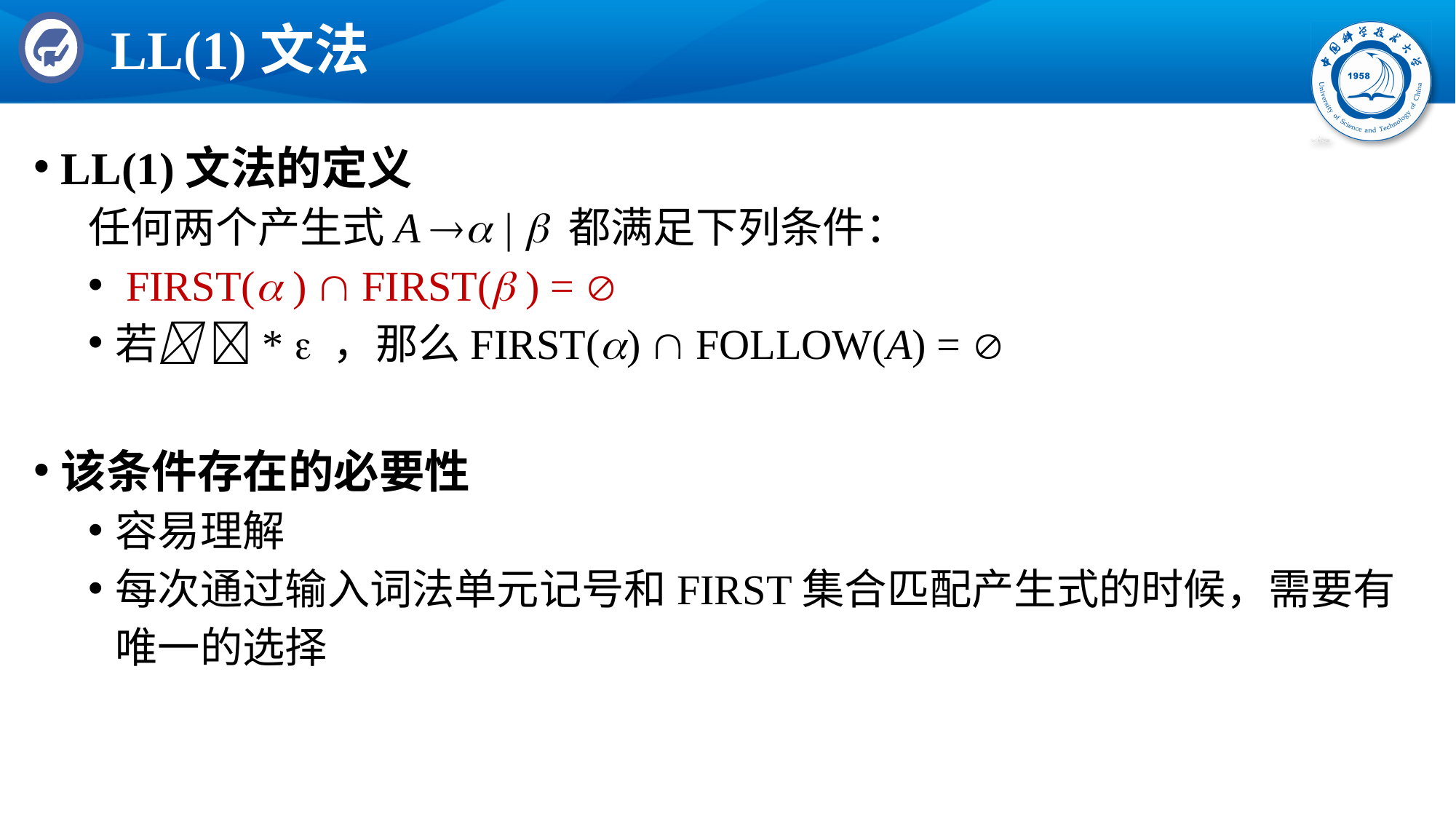

# LL(1)文法
LL(1)文法的定义
任何两个产生式A →α | β 都满足下列条件：
 FIRST(α ) ∩ FIRST(β ) = ∅
若β ⇒* ε ，那么FIRST(α) ∩ FOLLOW(A) = ∅

该条件存在的必要性
容易理解
每次通过输入词法单元记号和FIRST集合匹配产生式的时候，需要有唯一的选择